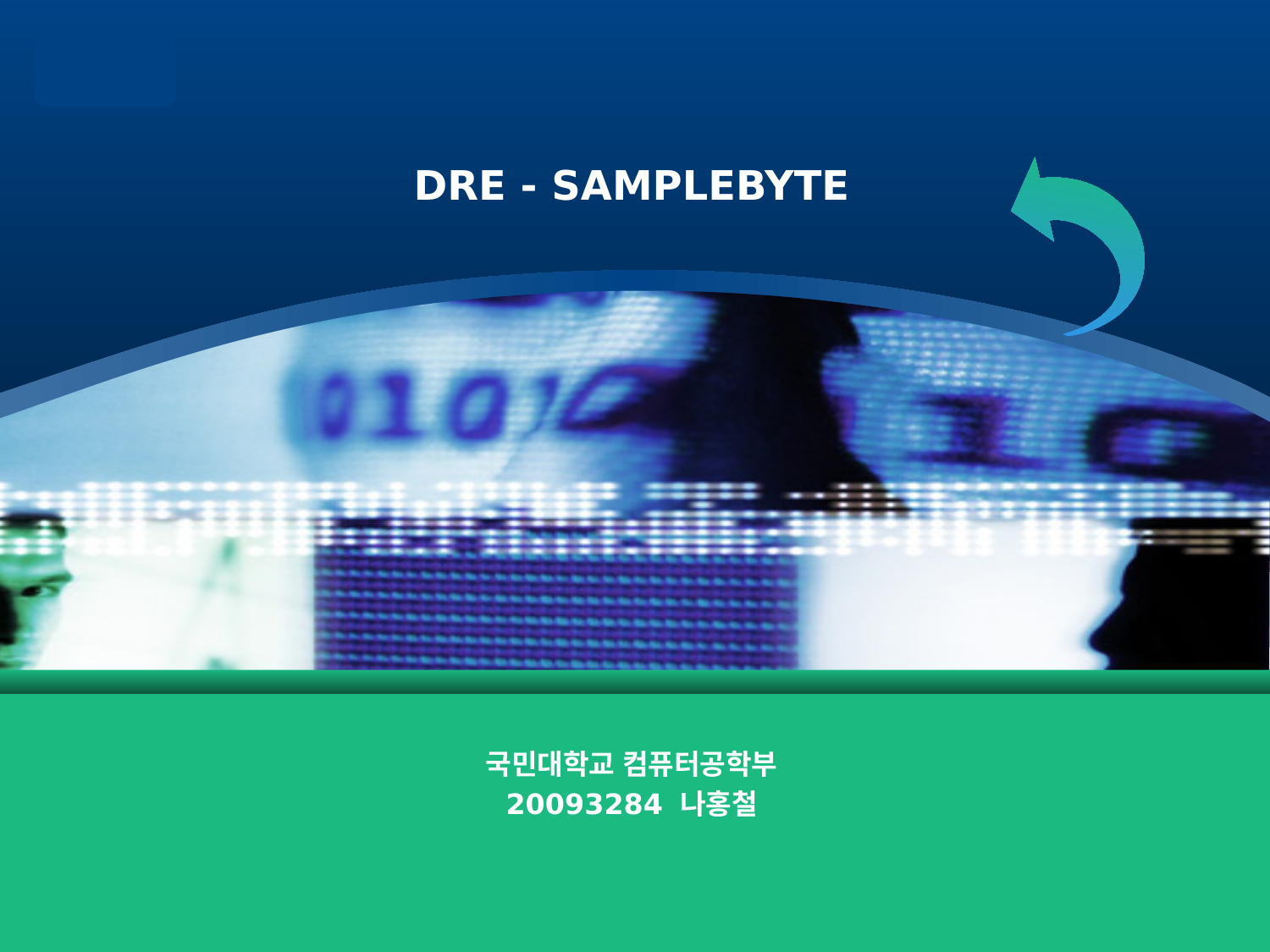

# DRE - SAMPLEBYTE

국민대학교 컴퓨터공학부
20093284 나홍철